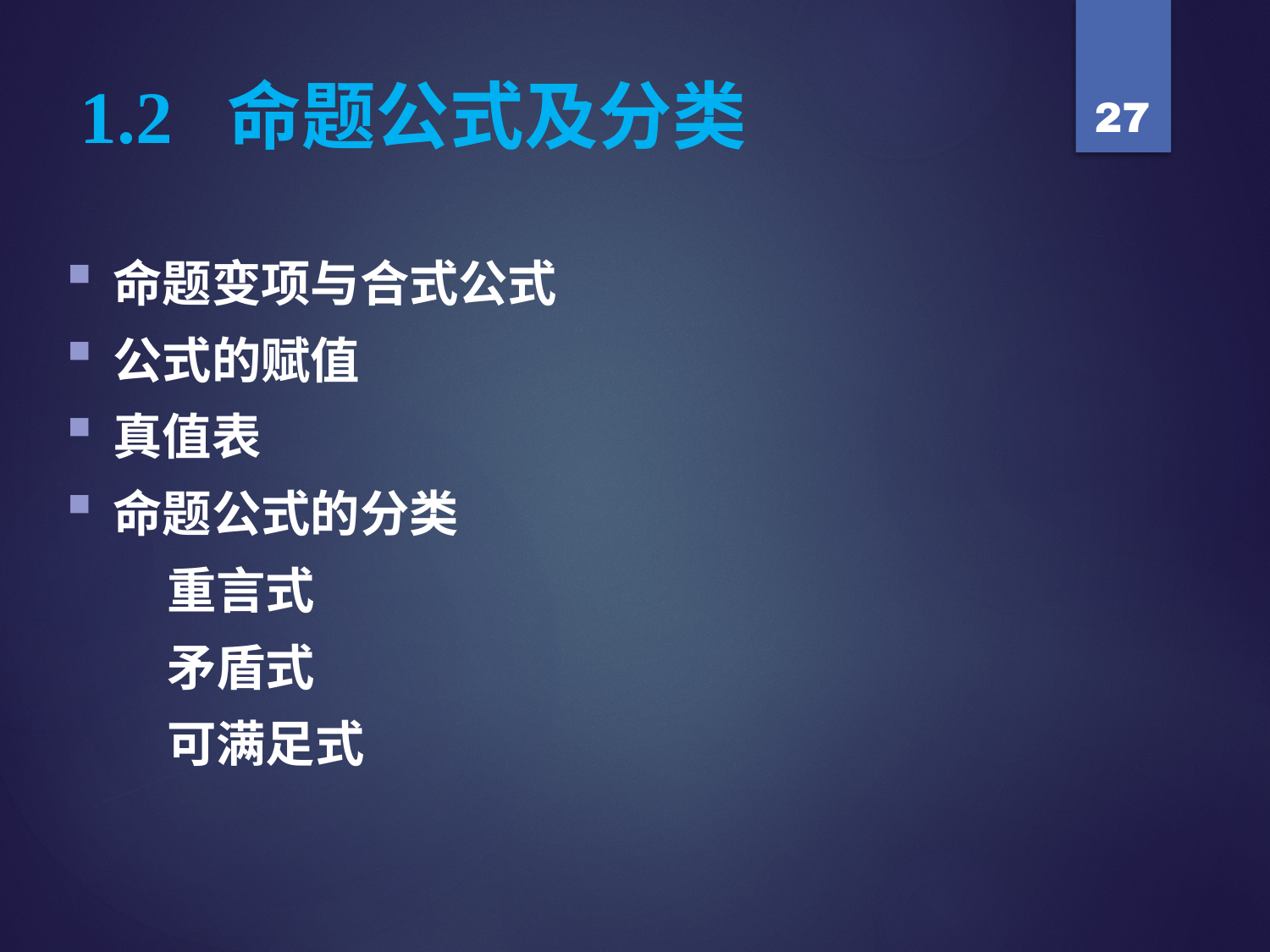

27
# 1.2  命题公式及分类

命题变项与合式公式
公式的赋值
真值表
命题公式的分类
        重言式
        矛盾式
        可满足式